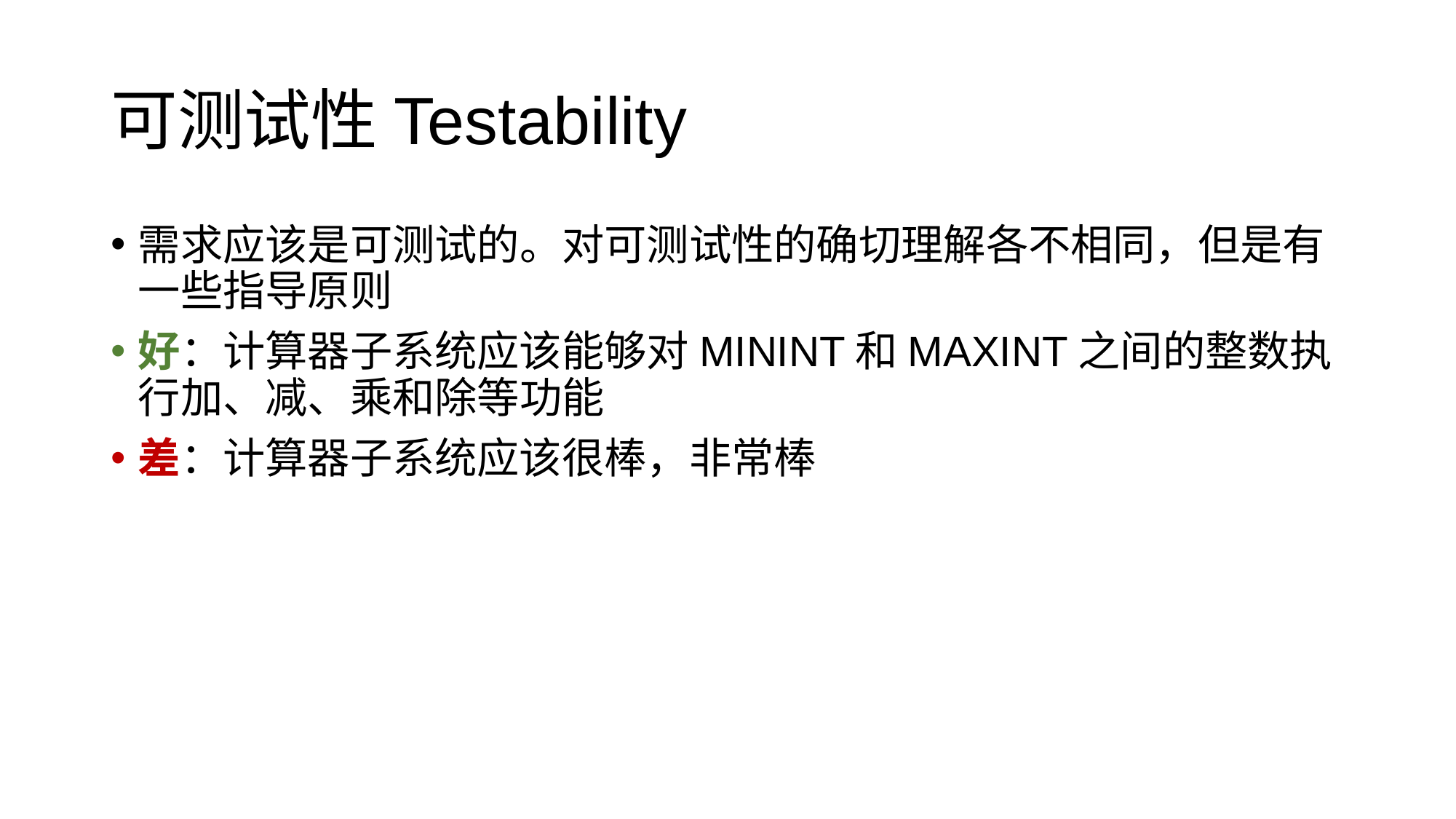

# 可测试性Testability
需求应该是可测试的。对可测试性的确切理解各不相同，但是有一些指导原则
好：计算器子系统应该能够对MININT和MAXINT之间的整数执行加、减、乘和除等功能
差：计算器子系统应该很棒，非常棒